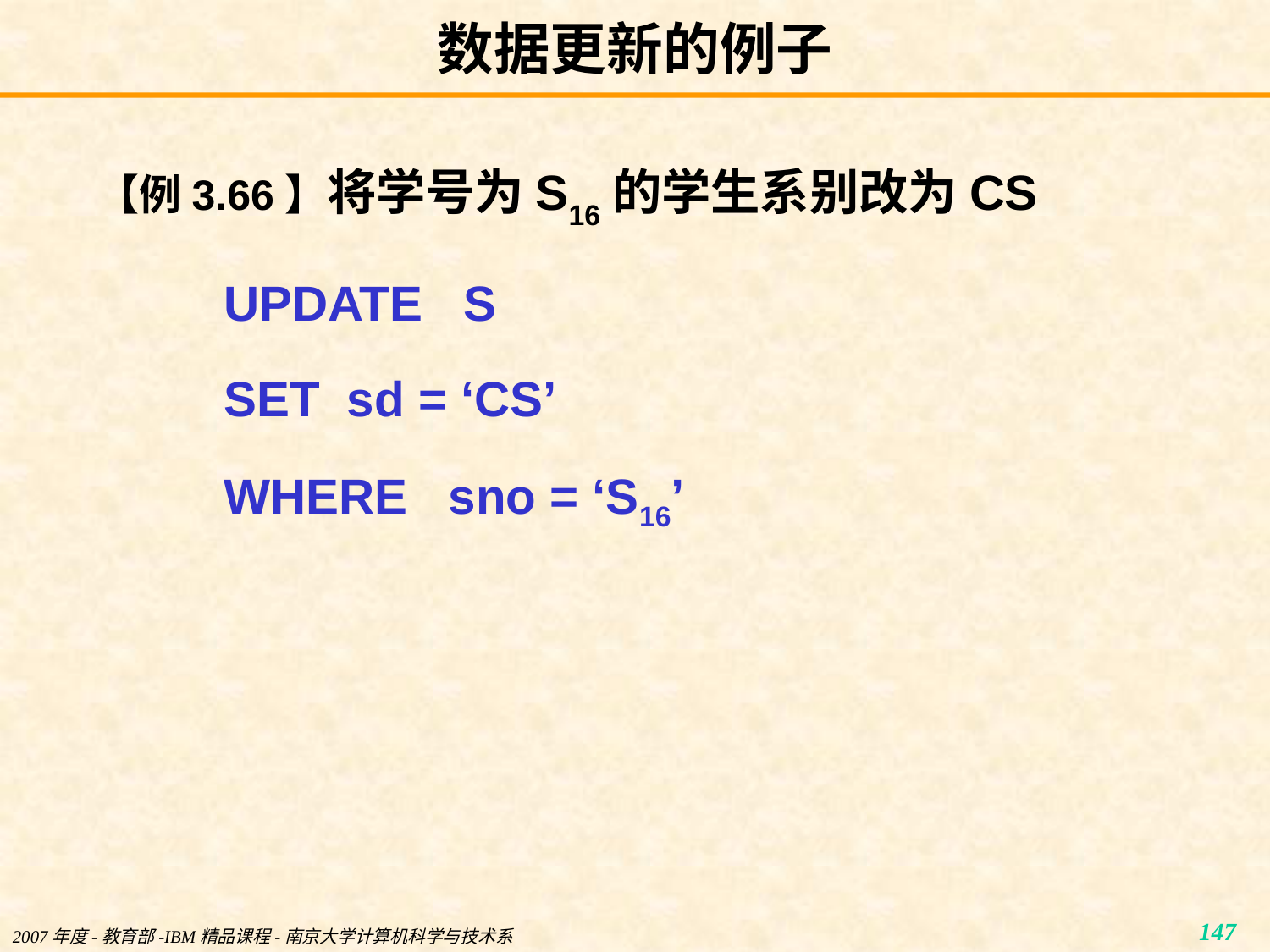

# 数据更新的例子
【例3.66】将学号为S16的学生系别改为CS
UPDATE   S
SET  sd = ‘CS’
WHERE   sno = ‘S16’
147
2007年度-教育部-IBM精品课程-南京大学计算机科学与技术系